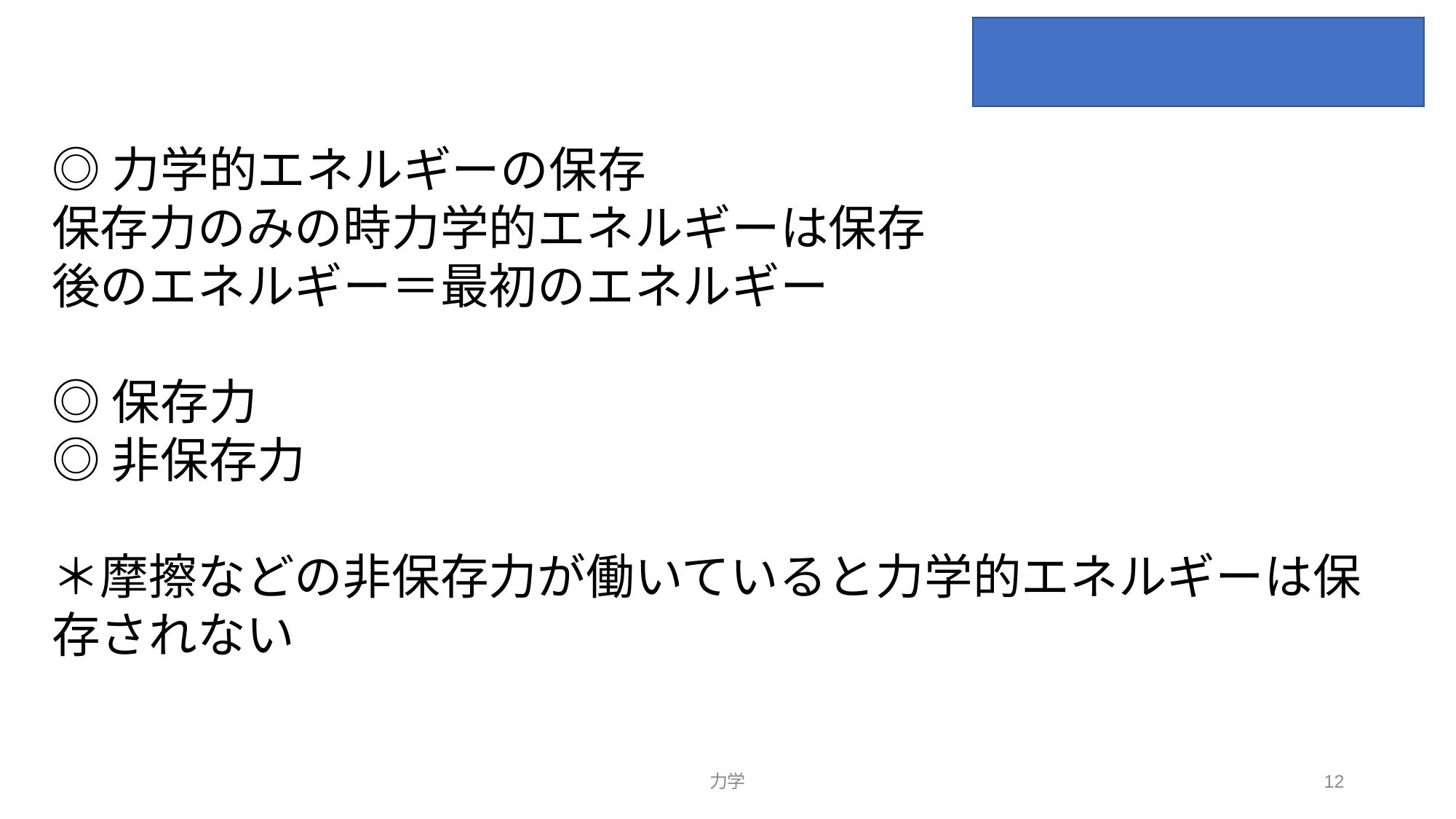

◎力学的エネルギーの保存
保存力のみの時力学的エネルギーは保存
後のエネルギー＝最初のエネルギー

◎保存力
◎非保存力

＊摩擦などの非保存力が働いていると力学的エネルギーは保存されない
力学
12